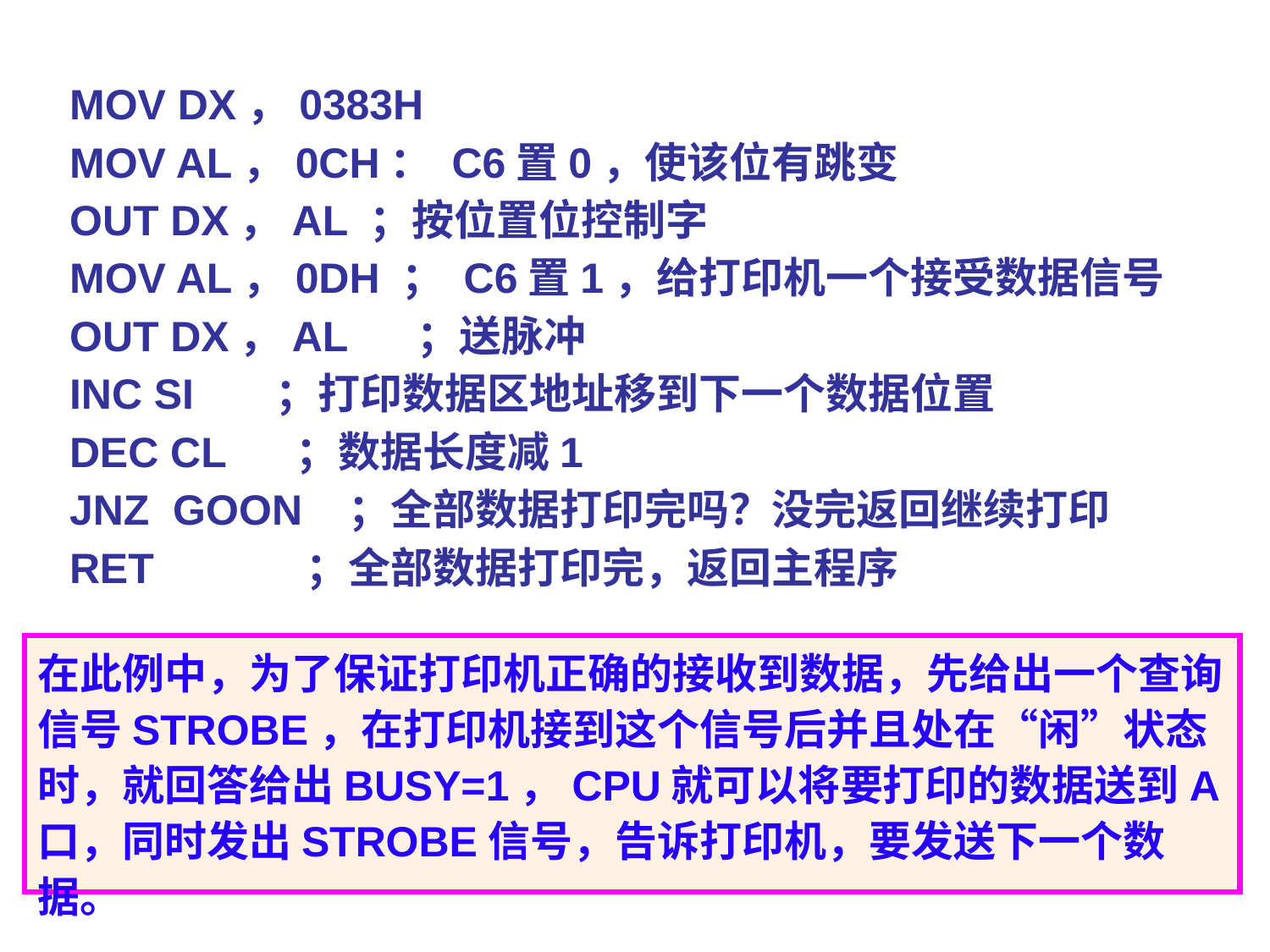

MOV DX，0383H
 MOV AL，0CH： C6置0，使该位有跳变
 OUT DX，AL ；按位置位控制字
 MOV AL，0DH ； C6置1，给打印机一个接受数据信号
 OUT DX，AL     ；送脉冲
 INC SI      ；打印数据区地址移到下一个数据位置
 DEC CL     ；数据长度减1
 JNZ  GOON   ；全部数据打印完吗？没完返回继续打印
 RET            ；全部数据打印完，返回主程序
在此例中，为了保证打印机正确的接收到数据，先给出一个查询信号STROBE，在打印机接到这个信号后并且处在“闲”状态时，就回答给出BUSY=1，CPU就可以将要打印的数据送到A口，同时发出STROBE信号，告诉打印机，要发送下一个数据。